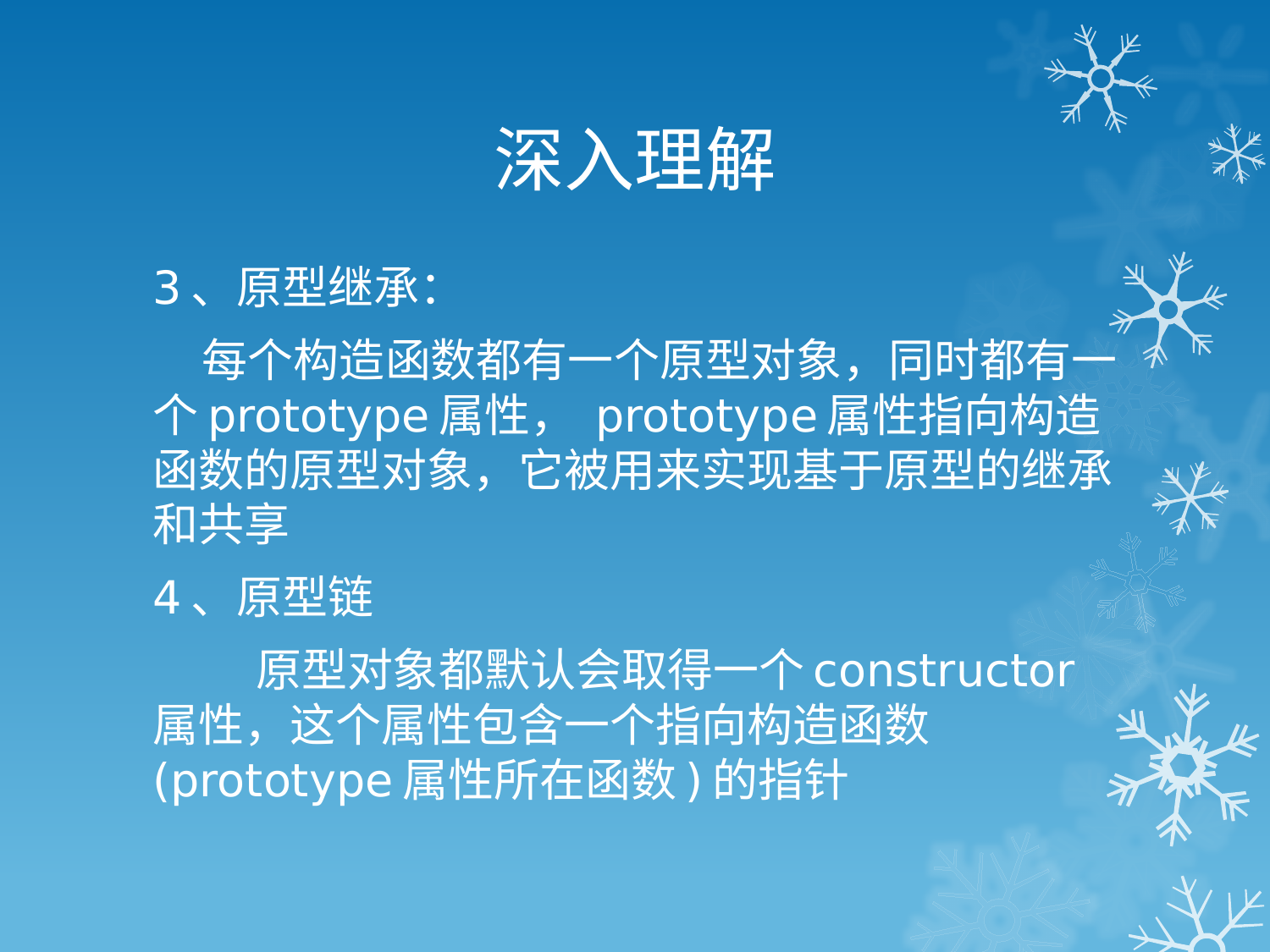

# 深入理解
3、原型继承：
    每个构造函数都有一个原型对象，同时都有一个prototype属性， prototype属性指向构造函数的原型对象，它被用来实现基于原型的继承和共享
4、原型链
	原型对象都默认会取得一个constructor属性，这个属性包含一个指向构造函数(prototype属性所在函数)的指针